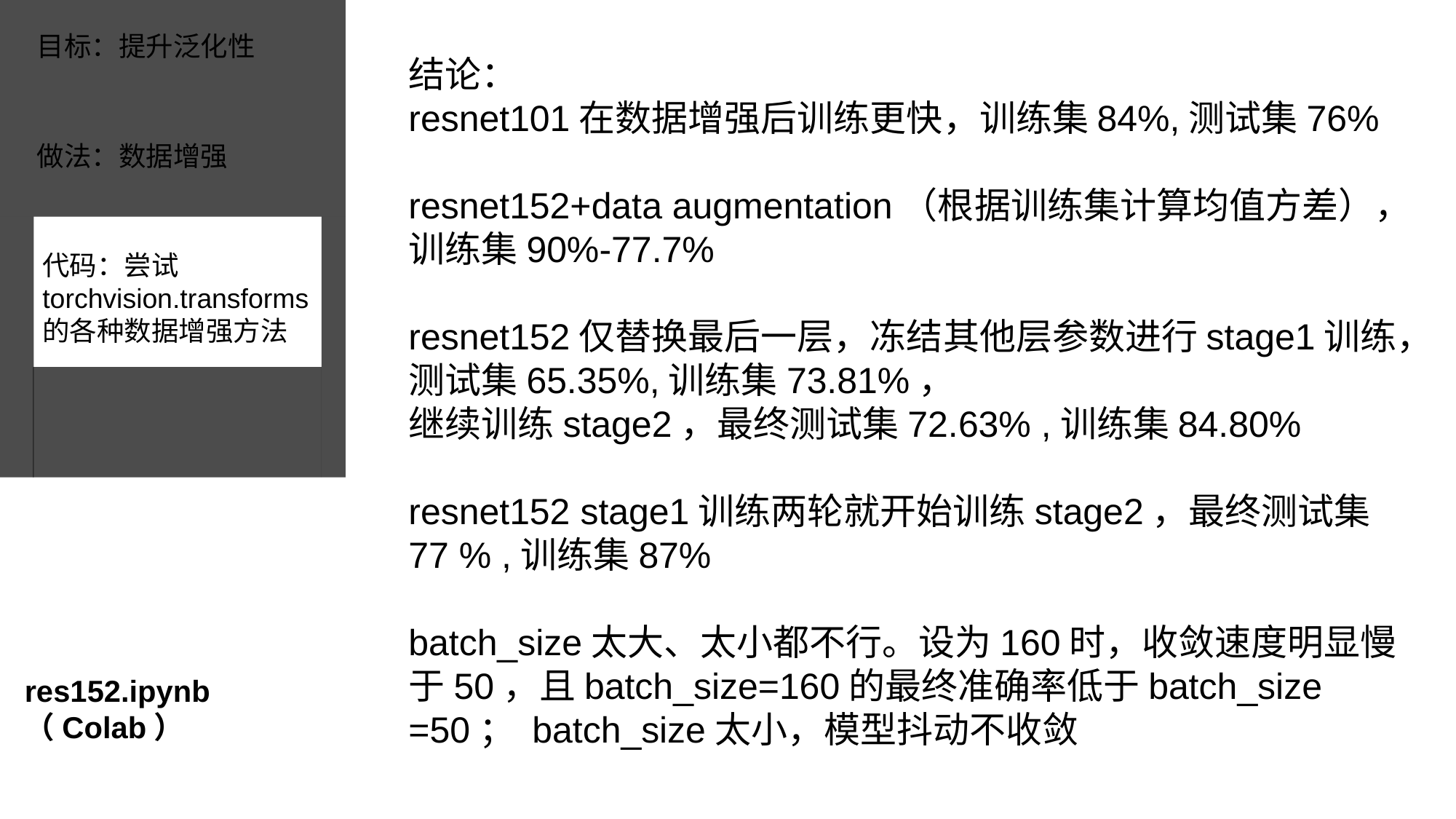

目标：提升泛化性
结论：
resnet101在数据增强后训练更快，训练集84%,测试集76%

resnet152+data augmentation（根据训练集计算均值方差），训练集90%-77.7%

resnet152仅替换最后一层，冻结其他层参数进行stage1训练，测试集65.35%,训练集73.81%，
继续训练stage2，最终测试集72.63% ,训练集84.80%

resnet152 stage1训练两轮就开始训练stage2，最终测试集77 % ,训练集87%

batch_size太大、太小都不行。设为160时，收敛速度明显慢于50，且batch_size=160的最终准确率低于batch_size =50； batch_size太小，模型抖动不收敛
做法：数据增强

代码：尝试torchvision.transforms的各种数据增强方法

res152.ipynb
（Colab）